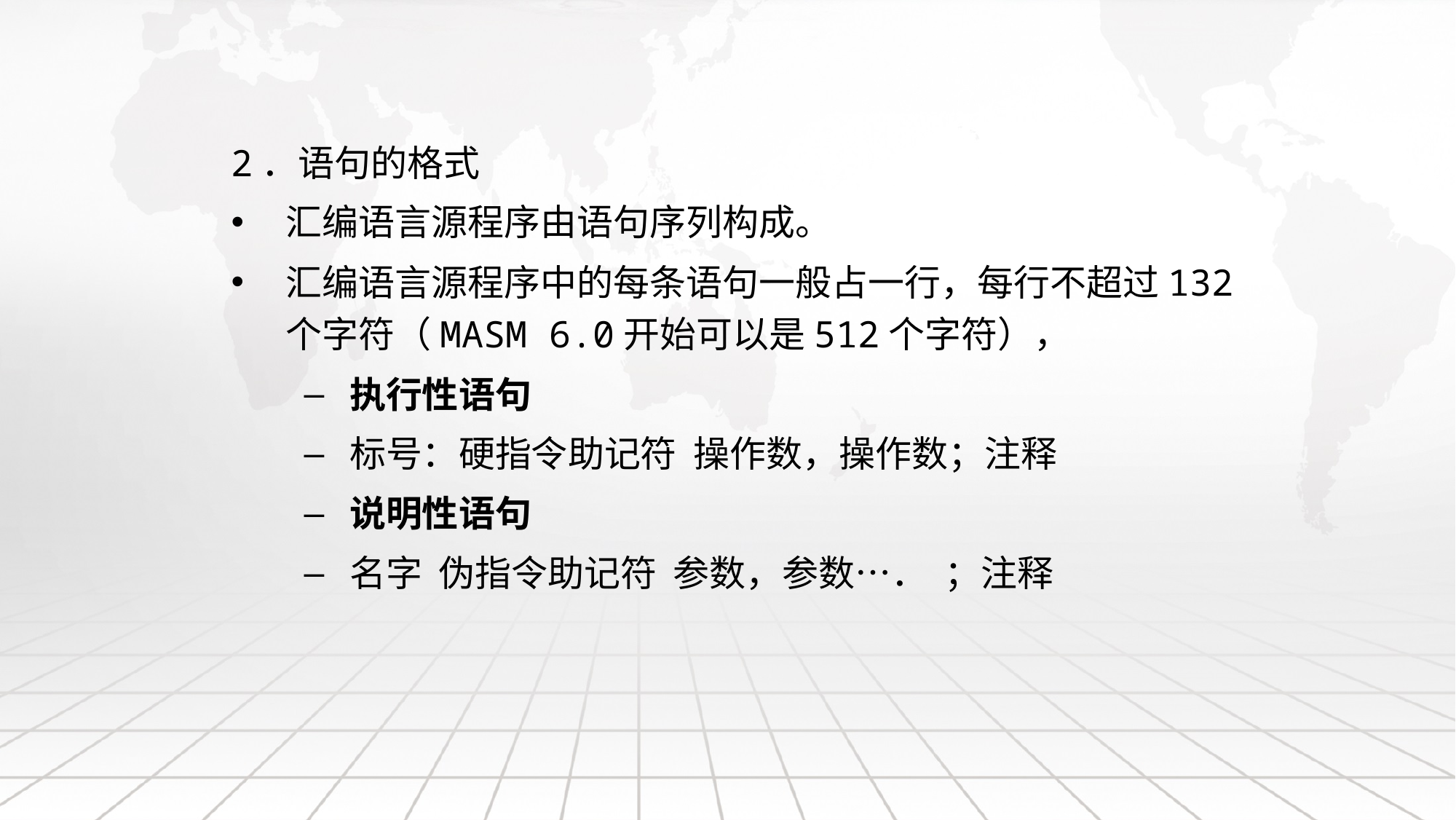

2．语句的格式
汇编语言源程序由语句序列构成。
汇编语言源程序中的每条语句一般占一行，每行不超过132个字符（MASM 6.0开始可以是512个字符），
执行性语句
标号：硬指令助记符  操作数，操作数；注释
说明性语句
名字  伪指令助记符  参数，参数…．  ；注释